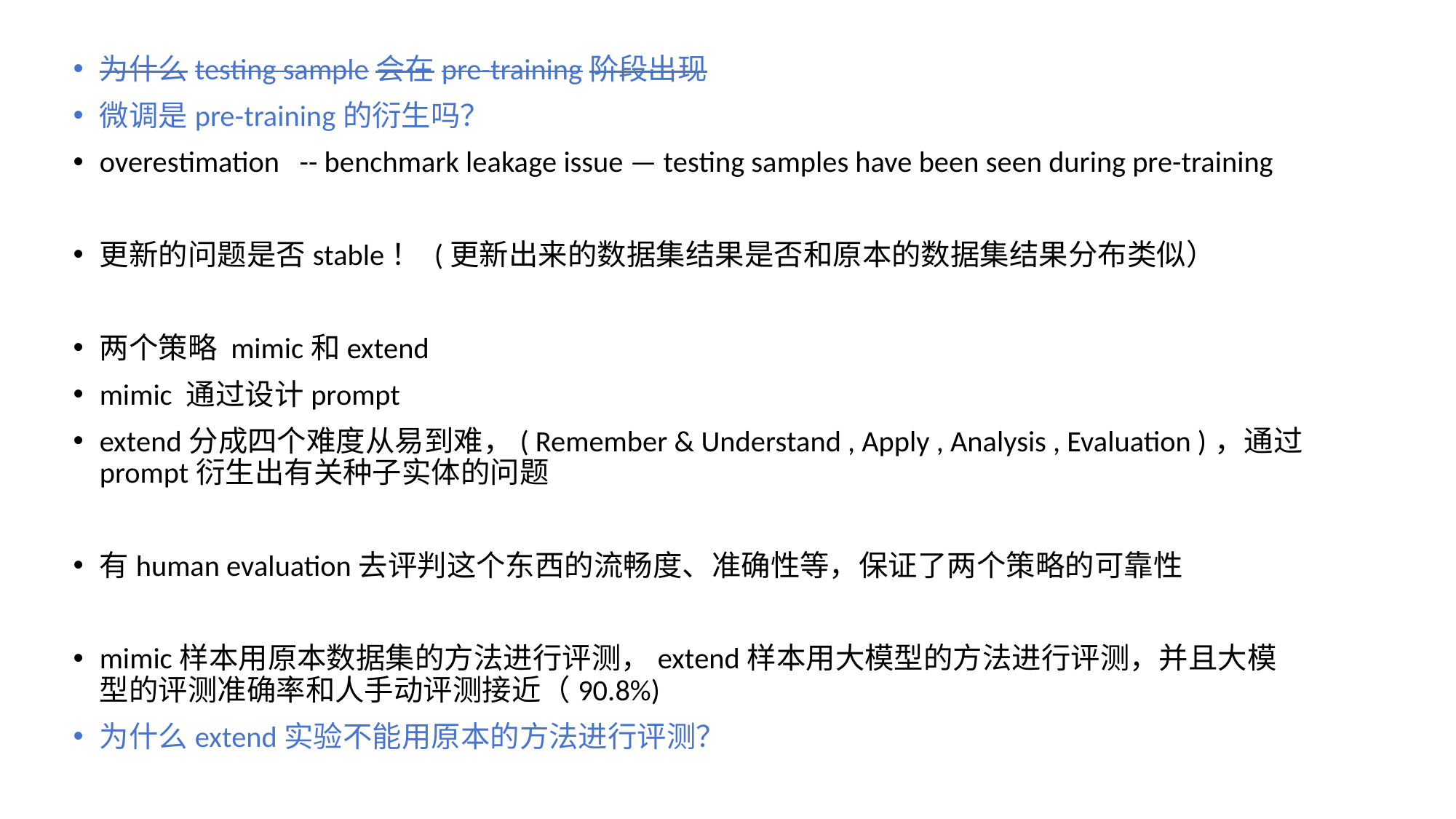

为什么testing sample会在pre-training阶段出现
微调是pre-training的衍生吗？
overestimation   -- benchmark leakage issue — testing samples have been seen during pre-training

更新的问题是否stable！ (更新出来的数据集结果是否和原本的数据集结果分布类似）

两个策略 mimic和extend
mimic 通过设计prompt
extend分成四个难度从易到难，( Remember & Understand , Apply , Analysis , Evaluation )，通过prompt衍生出有关种子实体的问题

有human evaluation去评判这个东西的流畅度、准确性等，保证了两个策略的可靠性

mimic样本用原本数据集的方法进行评测，extend样本用大模型的方法进行评测，并且大模型的评测准确率和人手动评测接近（90.8%)
为什么extend实验不能用原本的方法进行评测？